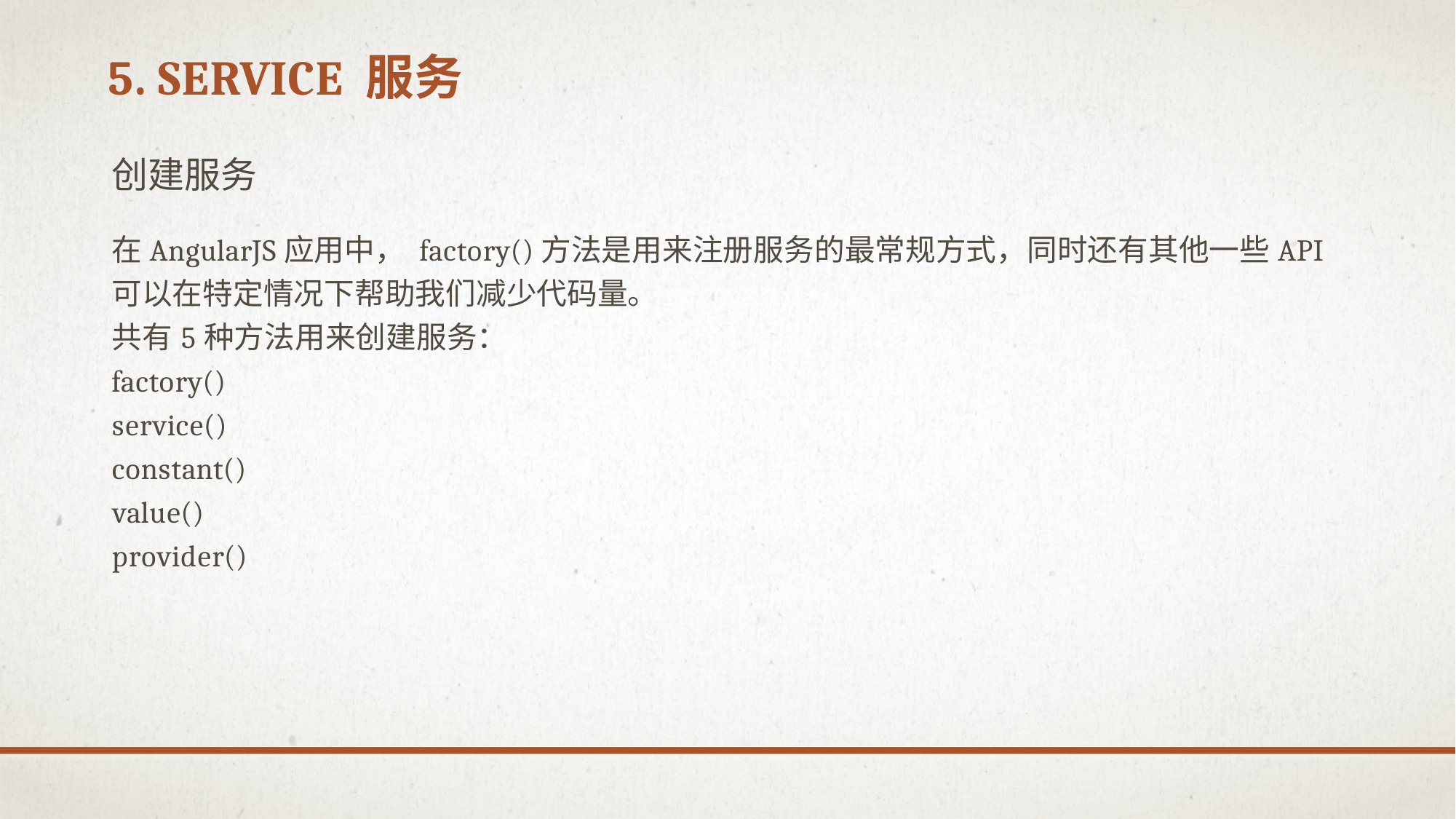

# 5. Service 服务
创建服务
在AngularJS应用中， factory()方法是用来注册服务的最常规方式，同时还有其他一些API
可以在特定情况下帮助我们减少代码量。
共有5种方法用来创建服务：
factory()
service()
constant()
value()
provider()